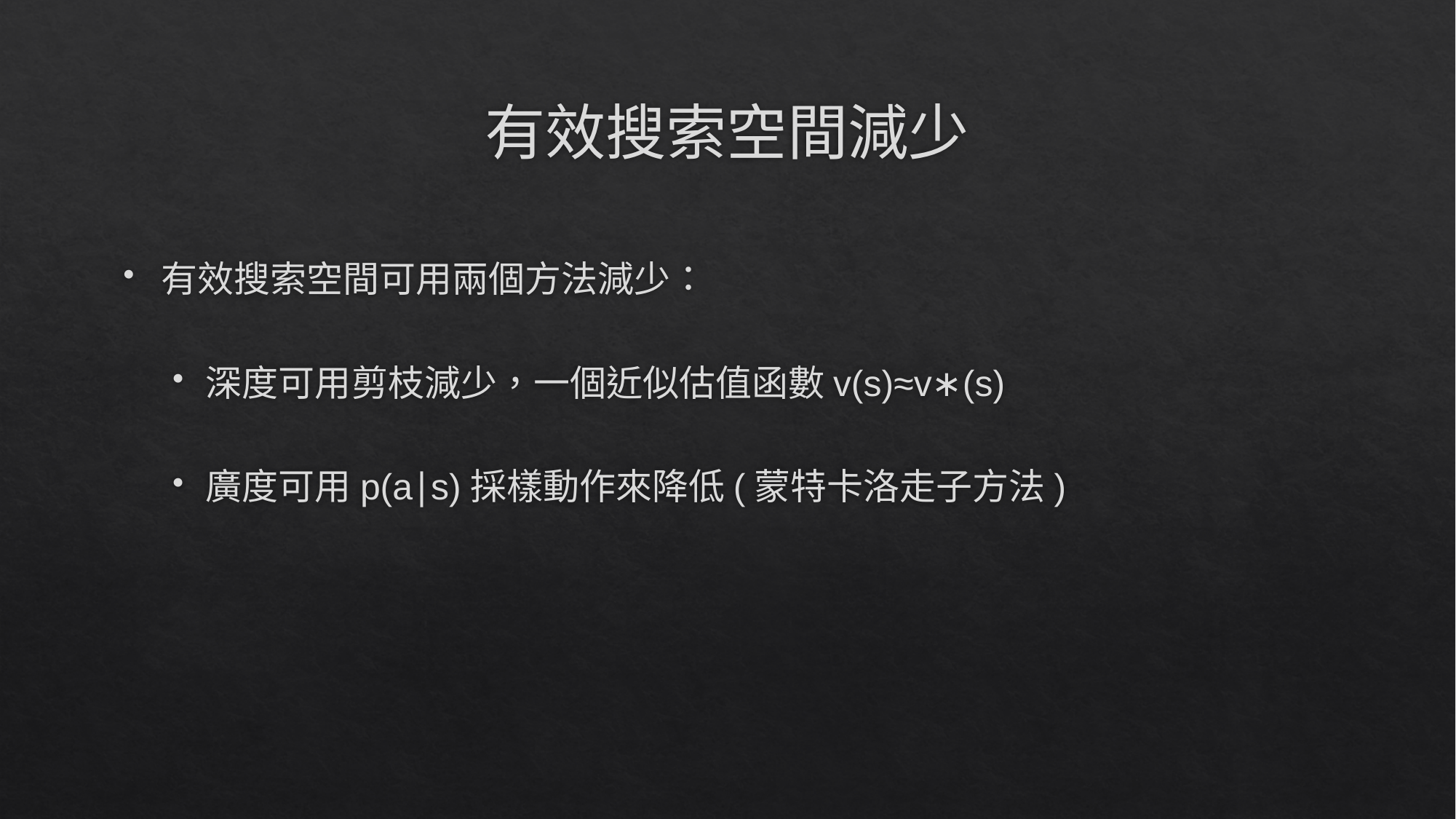

# 有效搜索空間減少
有效搜索空間可用兩個方法減少：
深度可用剪枝減少，一個近似估值函數v(s)≈v∗(s)
廣度可用p(a∣s)採樣動作來降低(蒙特卡洛走子方法)